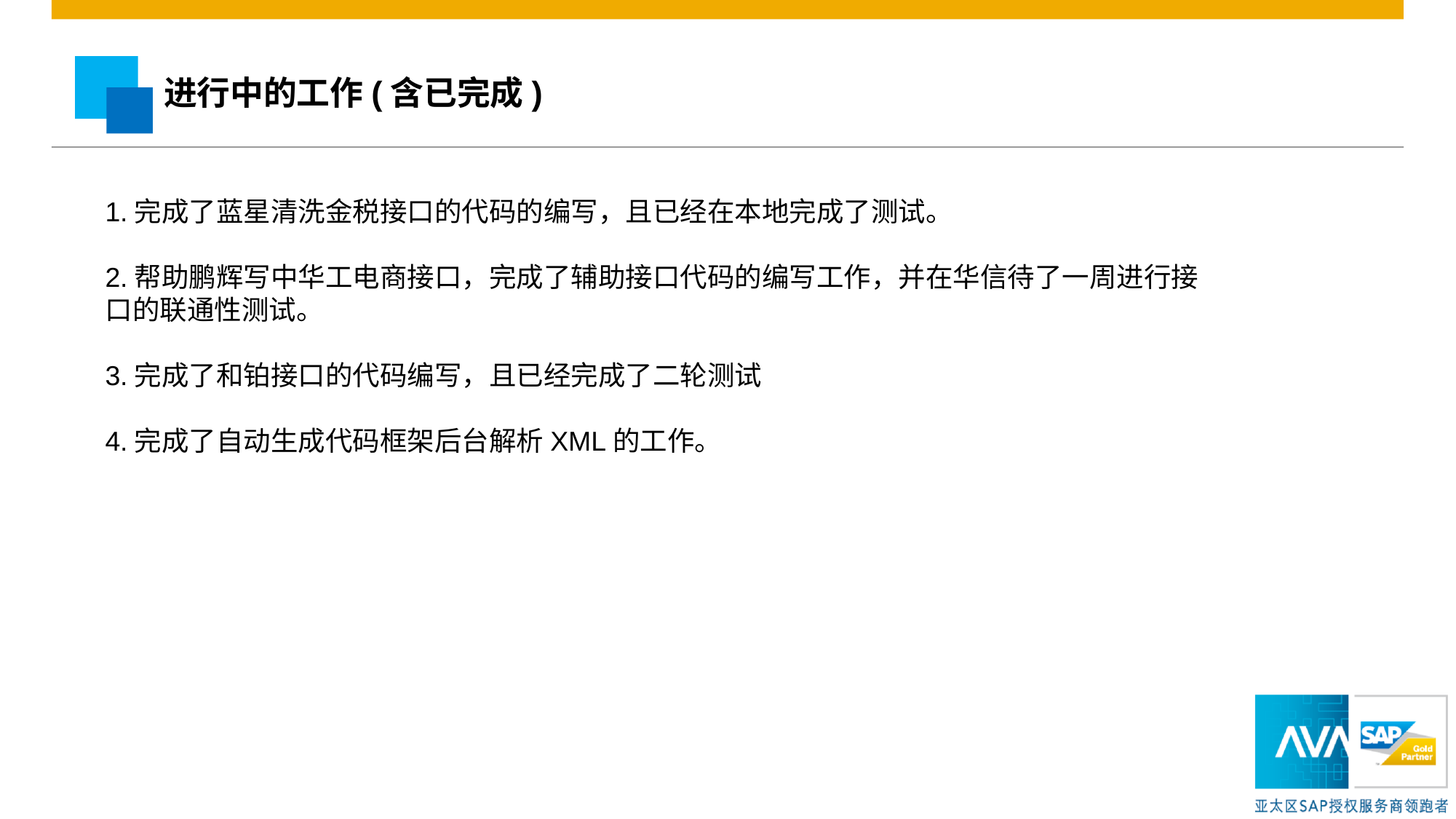

进行中的工作(含已完成)
1.完成了蓝星清洗金税接口的代码的编写，且已经在本地完成了测试。

2.帮助鹏辉写中华工电商接口，完成了辅助接口代码的编写工作，并在华信待了一周进行接口的联通性测试。

3.完成了和铂接口的代码编写，且已经完成了二轮测试

4.完成了自动生成代码框架后台解析XML的工作。